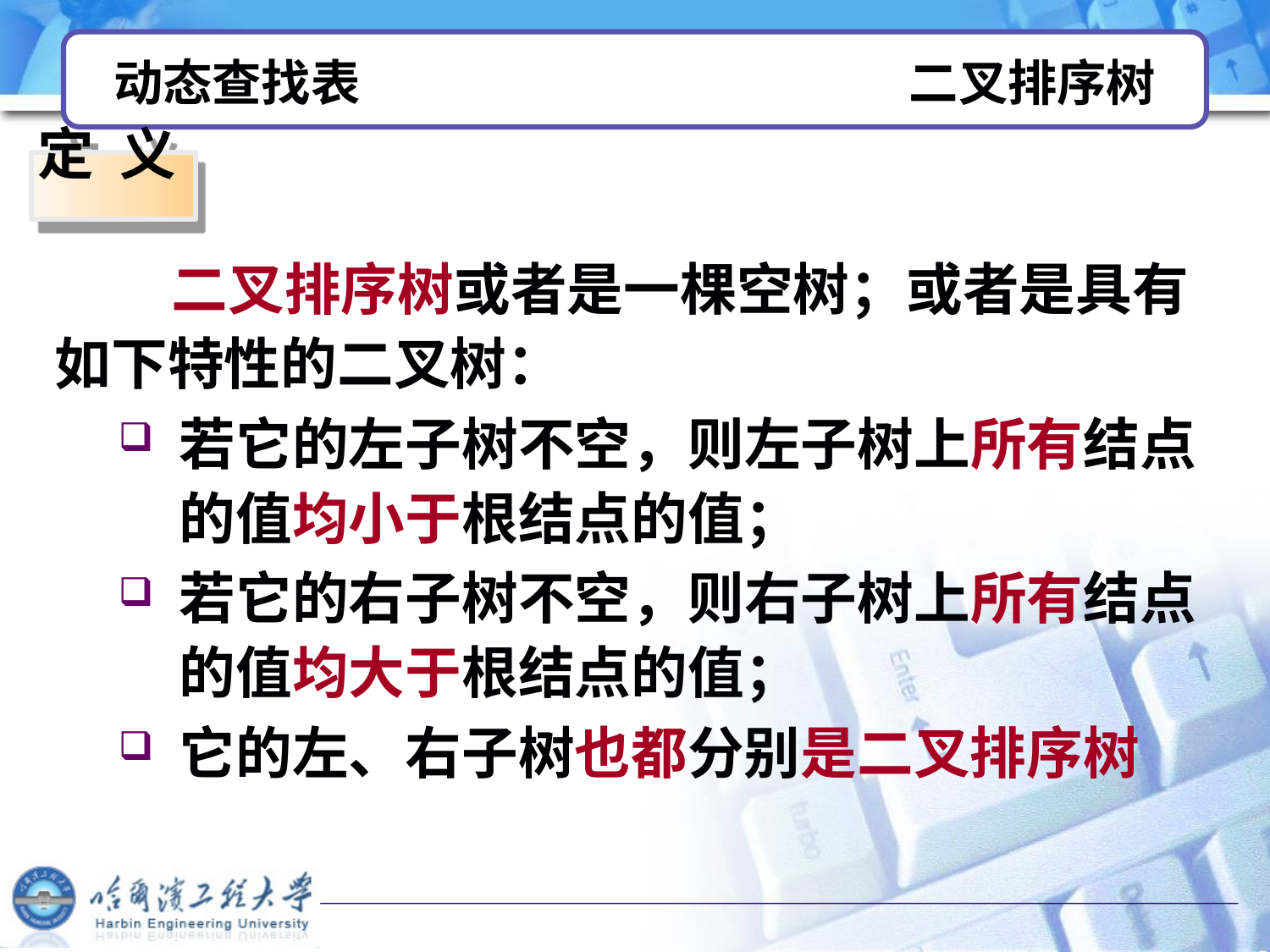

# 动态查找表                                                 二叉排序树
定  义
        二叉排序树或者是一棵空树；或者是具有如下特性的二叉树：
若它的左子树不空，则左子树上所有结点的值均小于根结点的值；
若它的右子树不空，则右子树上所有结点的值均大于根结点的值；
它的左、右子树也都分别是二叉排序树